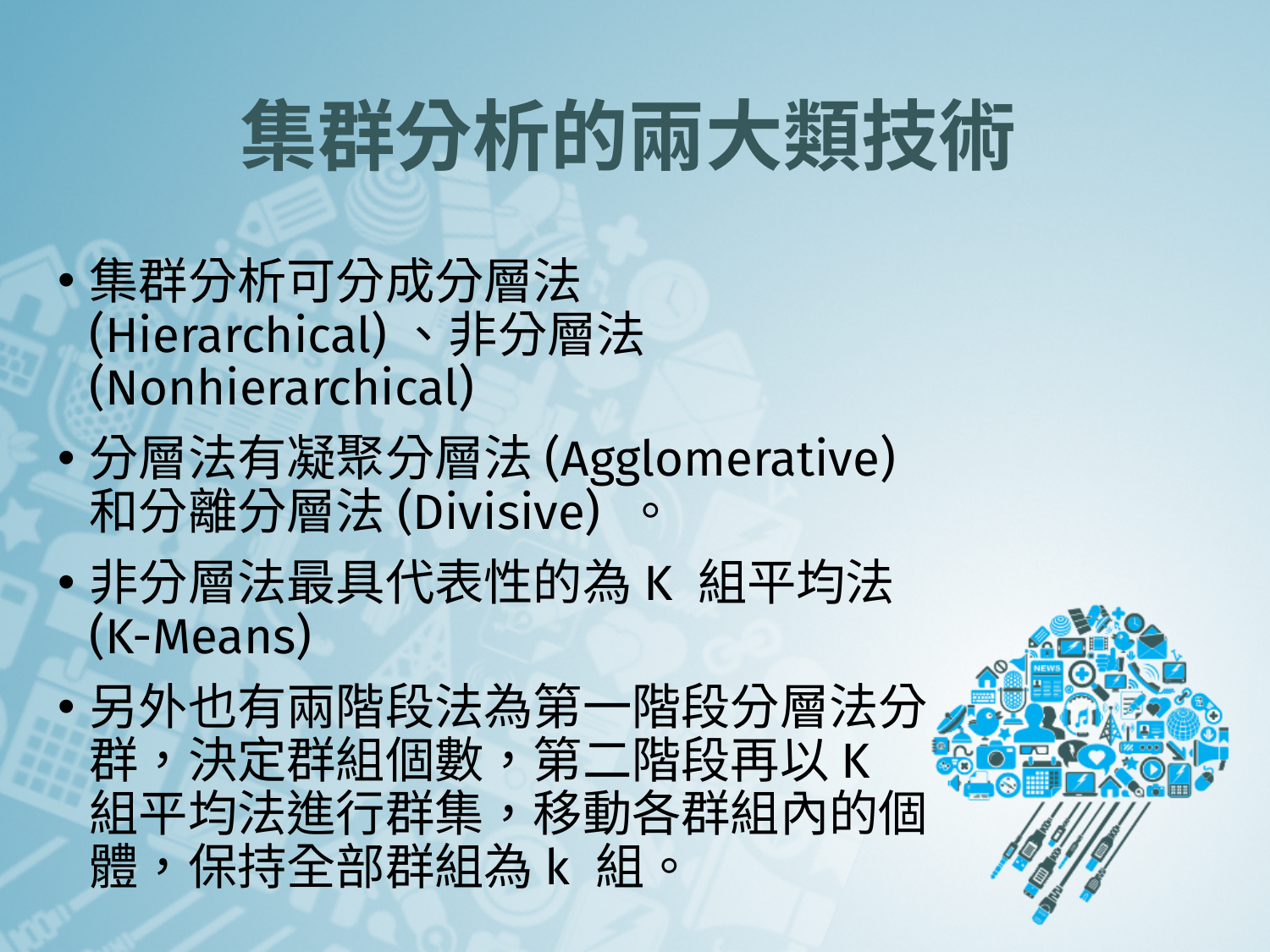

# 集群分析的兩大類技術
集群分析可分成分層法(Hierarchical)、非分層法(Nonhierarchical)
分層法有凝聚分層法(Agglomerative) 和分離分層法(Divisive) 。
非分層法最具代表性的為K 組平均法(K-Means)
另外也有兩階段法為第一階段分層法分群，決定群組個數，第二階段再以K 組平均法進行群集，移動各群組內的個體，保持全部群組為k 組。